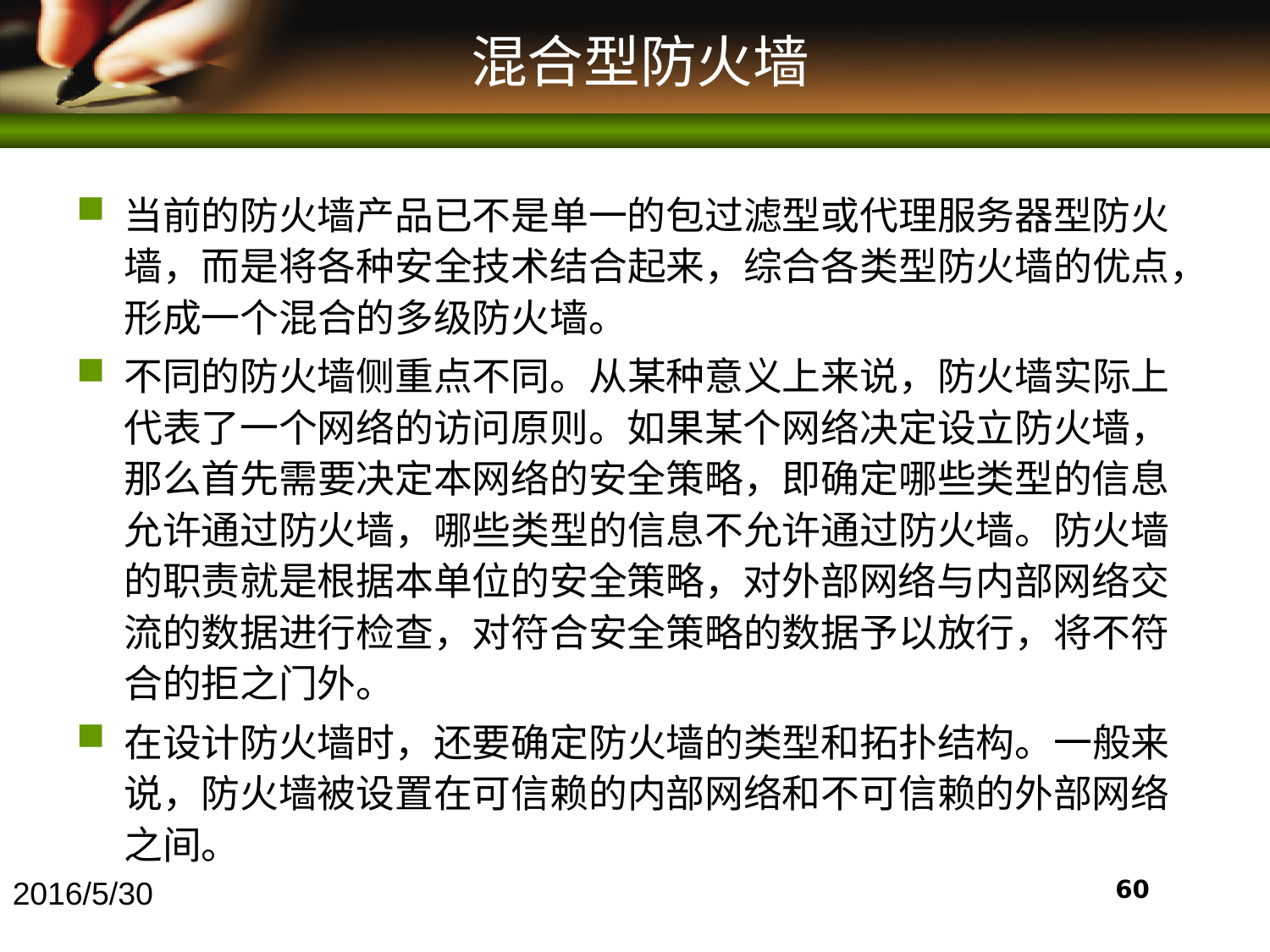

# 混合型防火墙
当前的防火墙产品已不是单一的包过滤型或代理服务器型防火墙，而是将各种安全技术结合起来，综合各类型防火墙的优点，形成一个混合的多级防火墙。
不同的防火墙侧重点不同。从某种意义上来说，防火墙实际上代表了一个网络的访问原则。如果某个网络决定设立防火墙，那么首先需要决定本网络的安全策略，即确定哪些类型的信息允许通过防火墙，哪些类型的信息不允许通过防火墙。防火墙的职责就是根据本单位的安全策略，对外部网络与内部网络交流的数据进行检查，对符合安全策略的数据予以放行，将不符合的拒之门外。
在设计防火墙时，还要确定防火墙的类型和拓扑结构。一般来说，防火墙被设置在可信赖的内部网络和不可信赖的外部网络之间。
2016/5/30

60